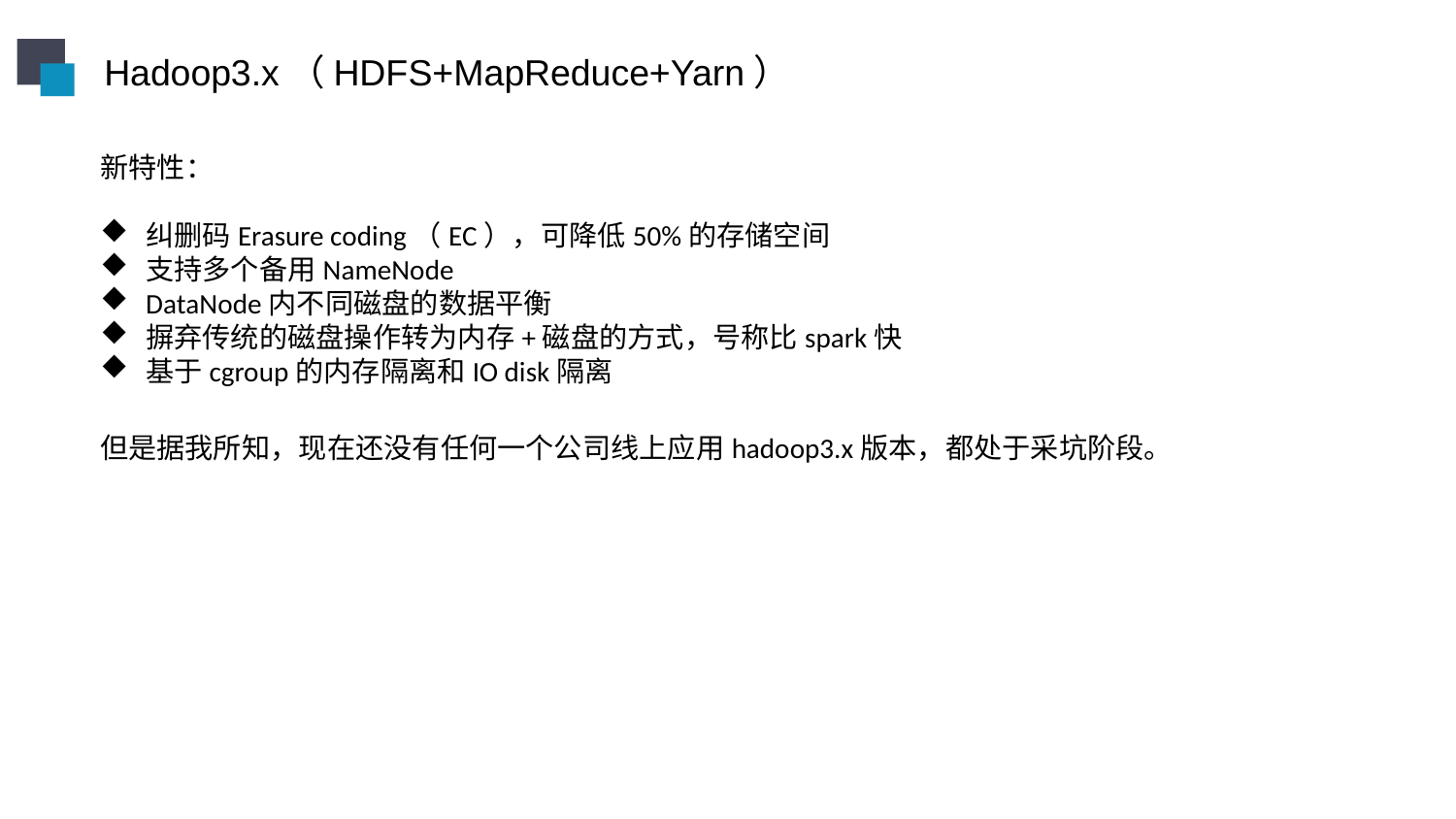

Hadoop3.x（HDFS+MapReduce+Yarn）
新特性：

纠删码Erasure coding（EC），可降低50%的存储空间
支持多个备用NameNode
DataNode内不同磁盘的数据平衡
摒弃传统的磁盘操作转为内存+磁盘的方式，号称比spark快
基于cgroup的内存隔离和IO disk隔离
但是据我所知，现在还没有任何一个公司线上应用hadoop3.x版本，都处于采坑阶段。